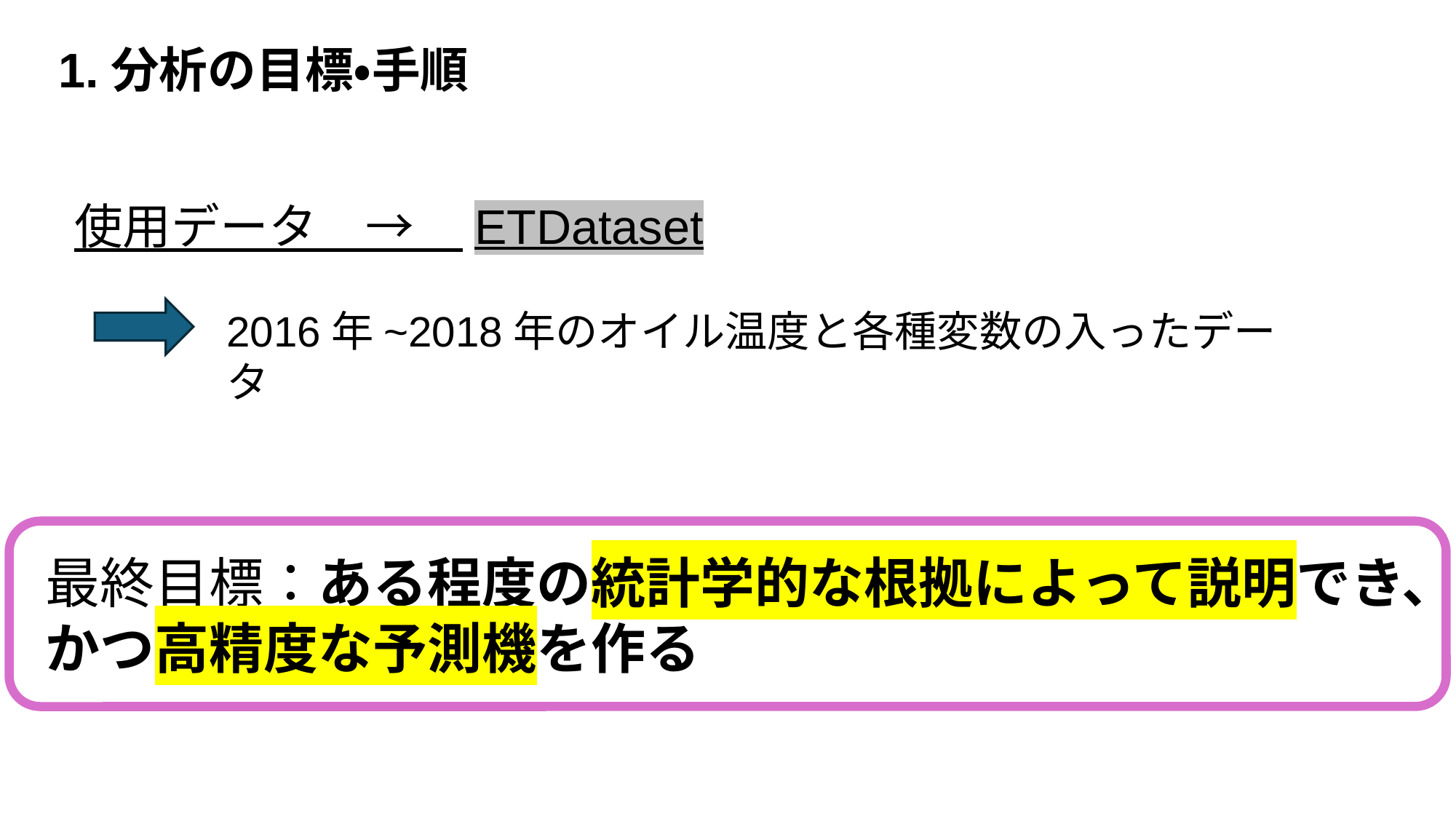

1.分析の目標・手順
使用データ　→　ETDataset

2016年~2018年のオイル温度と各種変数の入ったデータ

最終目標：ある程度の統計学的な根拠によって説明でき、かつ高精度な予測機を作る